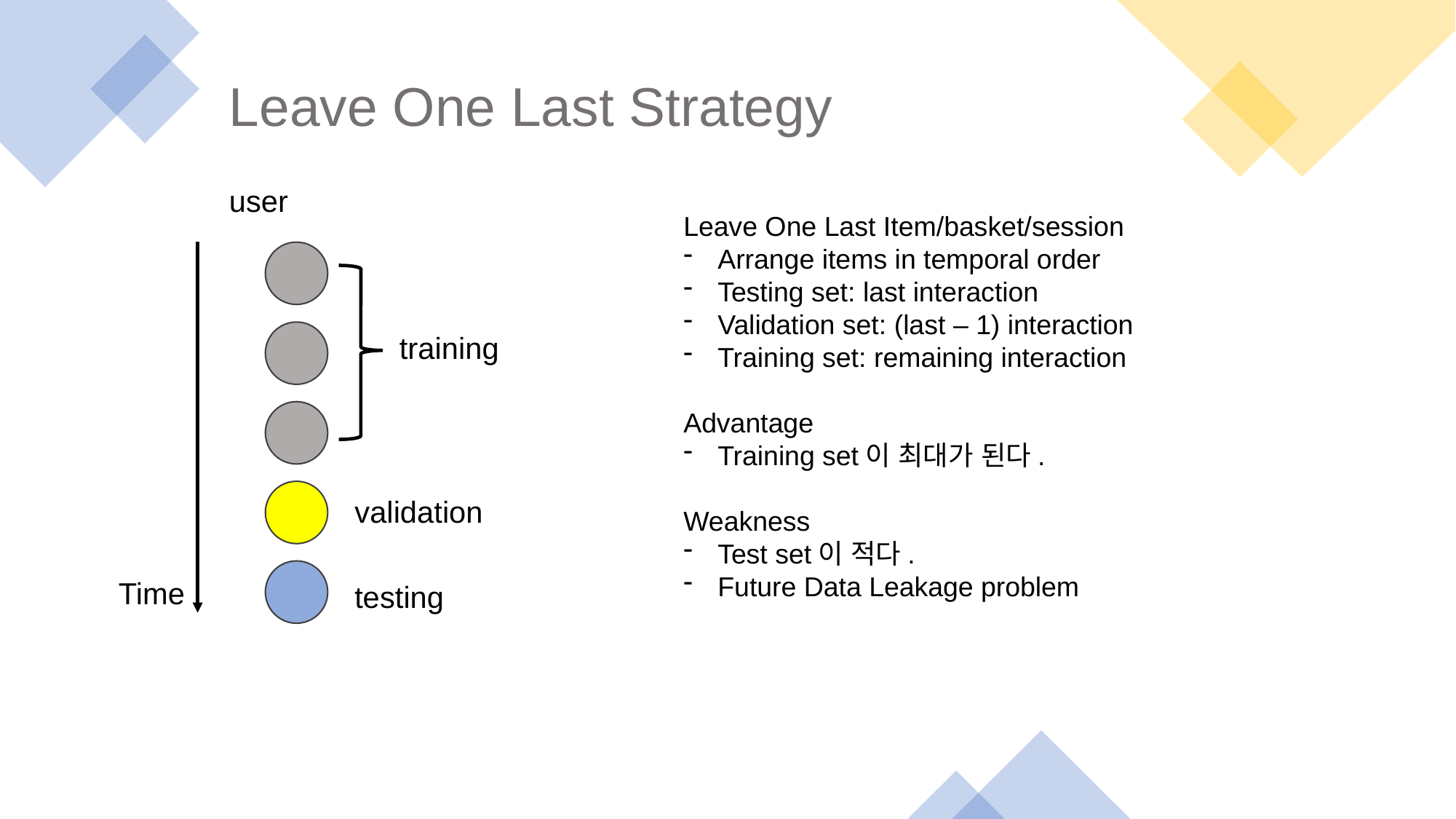

Leave One Last Strategy

user
Leave One Last Item/basket/session
Arrange items in temporal order
Testing set: last interaction
Validation set: (last – 1) interaction
Training set: remaining interaction

Advantage
Training set이 최대가 된다.

Weakness
Test set이 적다.
Future Data Leakage problem

training

validation

Time
testing